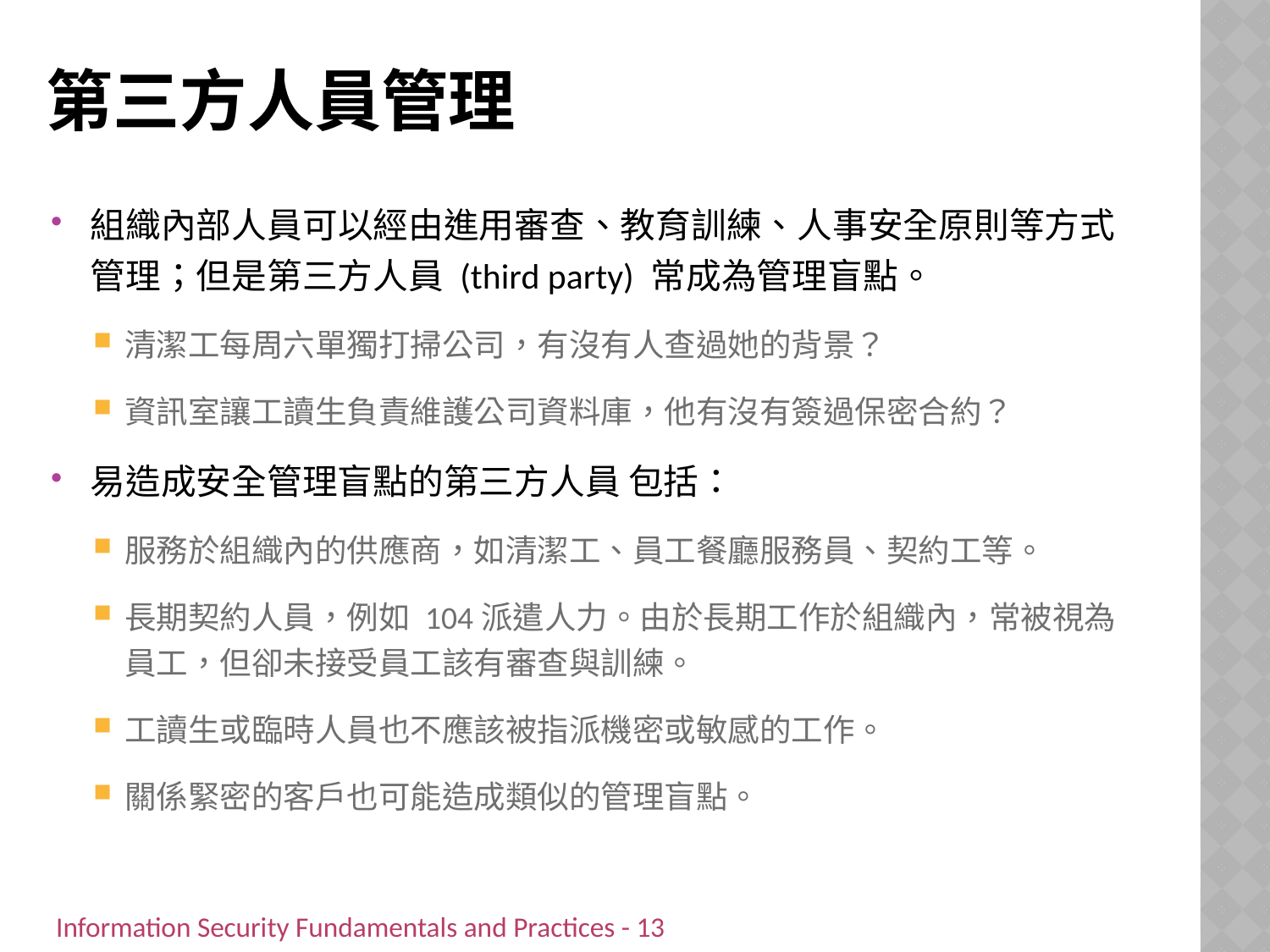

# 第三方人員管理
組織內部人員可以經由進用審查、教育訓練、人事安全原則等方式管理；但是第三方人員 (third party) 常成為管理盲點。
清潔工每周六單獨打掃公司，有沒有人查過她的背景？
資訊室讓工讀生負責維護公司資料庫，他有沒有簽過保密合約？
易造成安全管理盲點的第三方人員 包括：
服務於組織內的供應商，如清潔工、員工餐廳服務員、契約工等。
長期契約人員，例如 104派遣人力。由於長期工作於組織內，常被視為員工，但卻未接受員工該有審查與訓練。
工讀生或臨時人員也不應該被指派機密或敏感的工作。
關係緊密的客戶也可能造成類似的管理盲點。